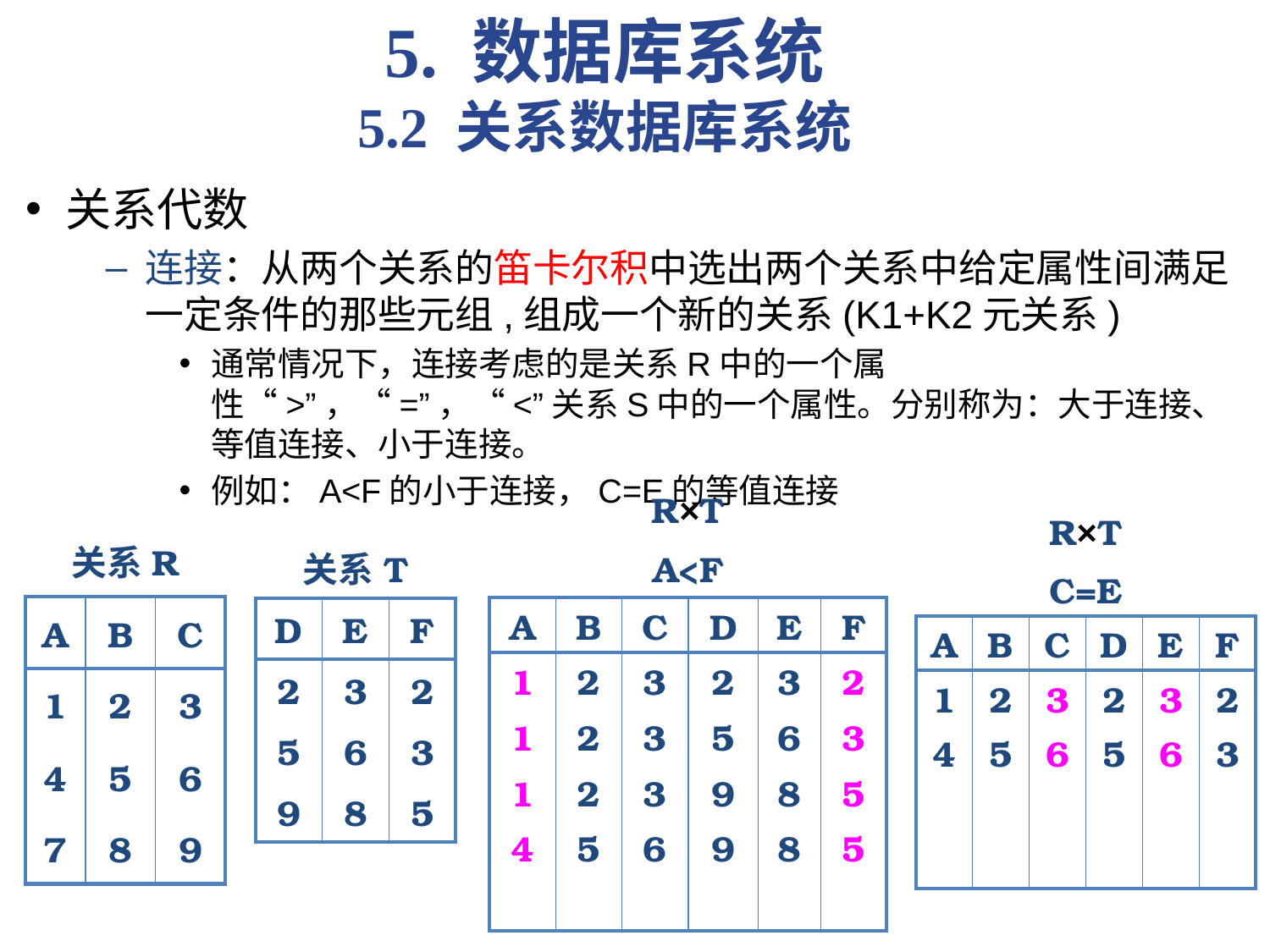

5. 数据库系统
5.2 关系数据库系统
关系代数
连接：从两个关系的笛卡尔积中选出两个关系中给定属性间满足一定条件的那些元组,组成一个新的关系(K1+K2元关系)
通常情况下，连接考虑的是关系R中的一个属性“>”，“=”，“<”关系S中的一个属性。分别称为：大于连接、等值连接、小于连接。
例如：A<F的小于连接，C=E的等值连接
| R×T A<F |  |  |  |  |  |
| --- | --- | --- | --- | --- | --- |
| A | B | C | D | E | F |
| 1 | 2 | 3 | 2 | 3 | 2 |
| 1 | 2 | 3 | 5 | 6 | 3 |
| 1 | 2 | 3 | 9 | 8 | 5 |
| 4 | 5 | 6 | 9 | 8 | 5 |
|  |  |  |  |  |  |
| R×T C=E |  |  |  |  |  |
| --- | --- | --- | --- | --- | --- |
| A | B | C | D | E | F |
| 1 | 2 | 3 | 2 | 3 | 2 |
| 4 | 5 | 6 | 5 | 6 | 3 |
|  |  |  |  |  |  |
|  |  |  |  |  |  |
| 关系R |  |  |
| --- | --- | --- |
| A | B | C |
| 1 | 2 | 3 |
| 4 | 5 | 6 |
| 7 | 8 | 9 |
| 关系T |  |  |
| --- | --- | --- |
| D | E | F |
| 2 | 3 | 2 |
| 5 | 6 | 3 |
| 9 | 8 | 5 |
11